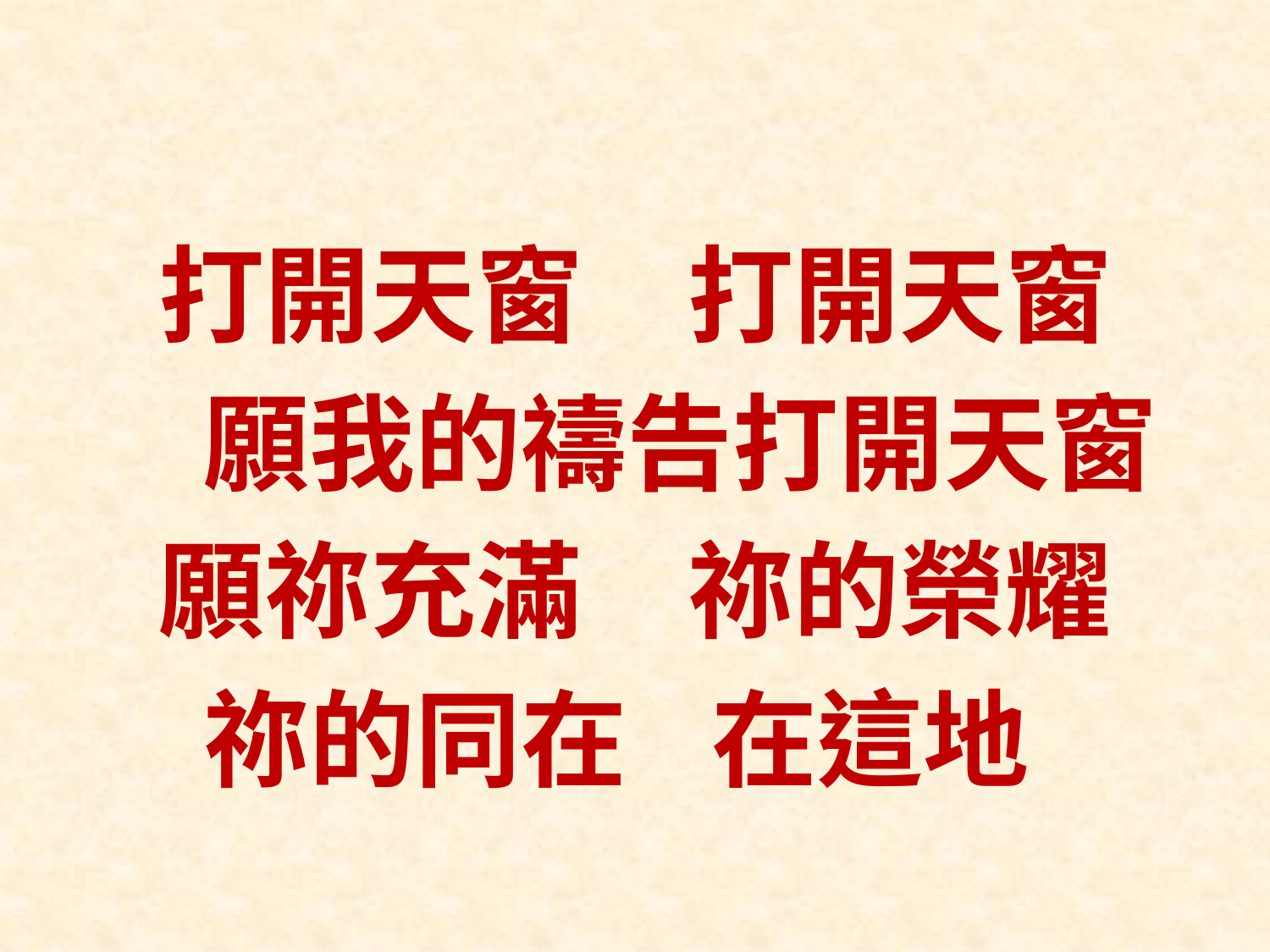

#
打開天窗　打開天窗
	願我的禱告打開天窗
願祢充滿　祢的榮耀
 	祢的同在	在這地